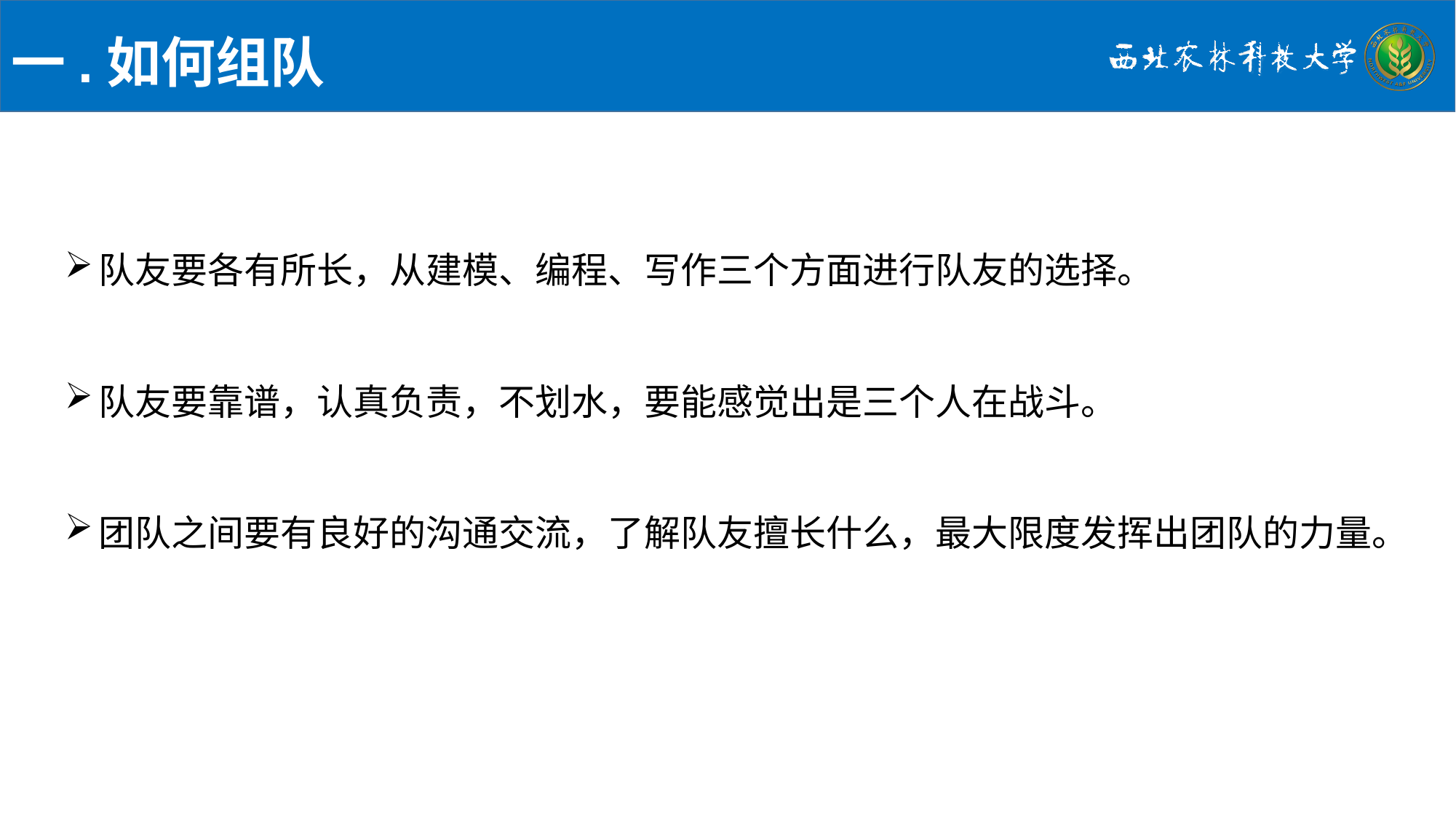

一.如何组队
队友要各有所长，从建模、编程、写作三个方面进行队友的选择。

队友要靠谱，认真负责，不划水，要能感觉出是三个人在战斗。

团队之间要有良好的沟通交流，了解队友擅长什么，最大限度发挥出团队的力量。